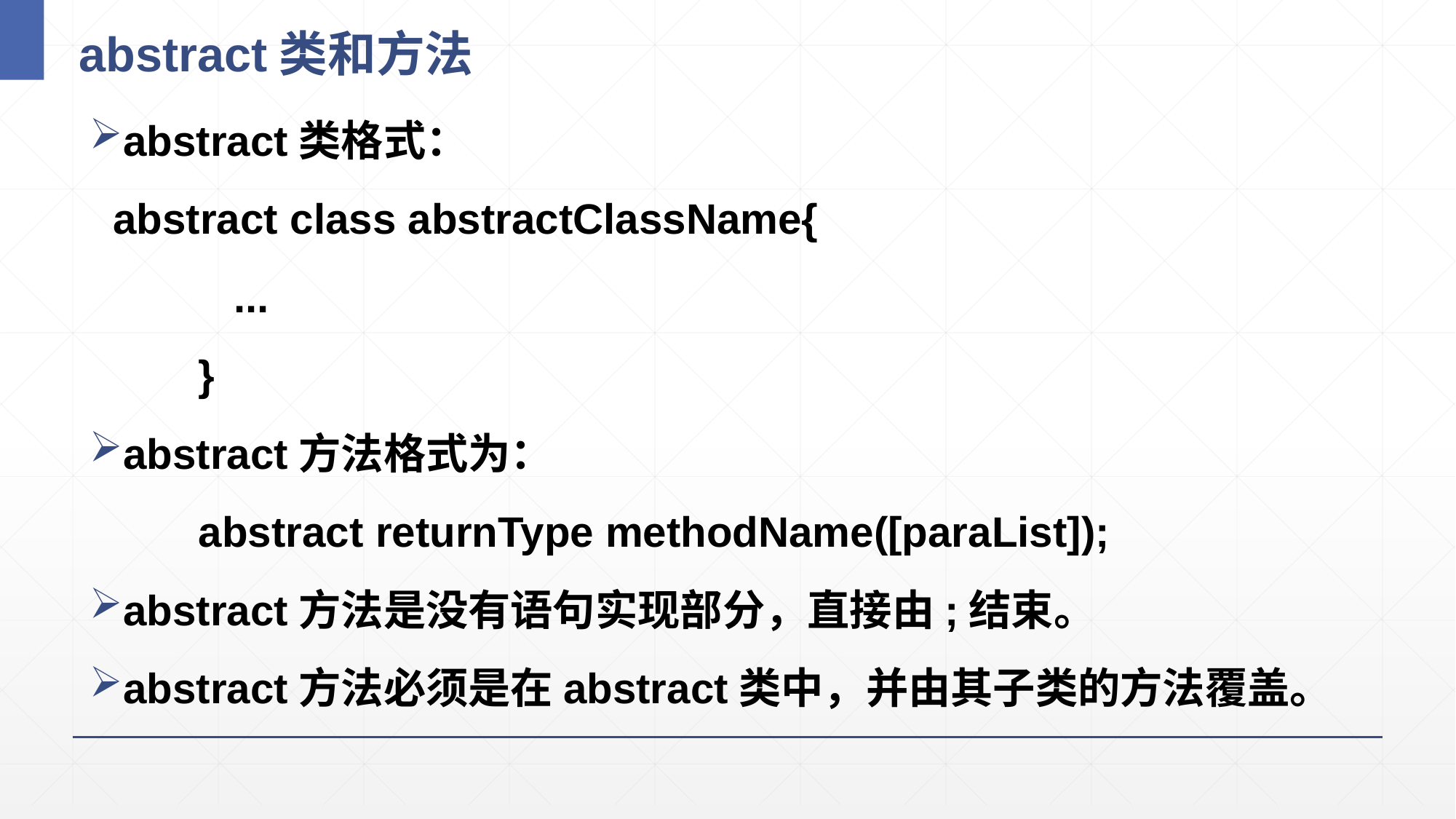

# abstract类和方法
abstract类格式：
  abstract class abstractClassName{
	   ...
	}
abstract方法格式为：
	abstract returnType methodName([paraList]);
abstract方法是没有语句实现部分，直接由;结束。
abstract方法必须是在abstract类中，并由其子类的方法覆盖。